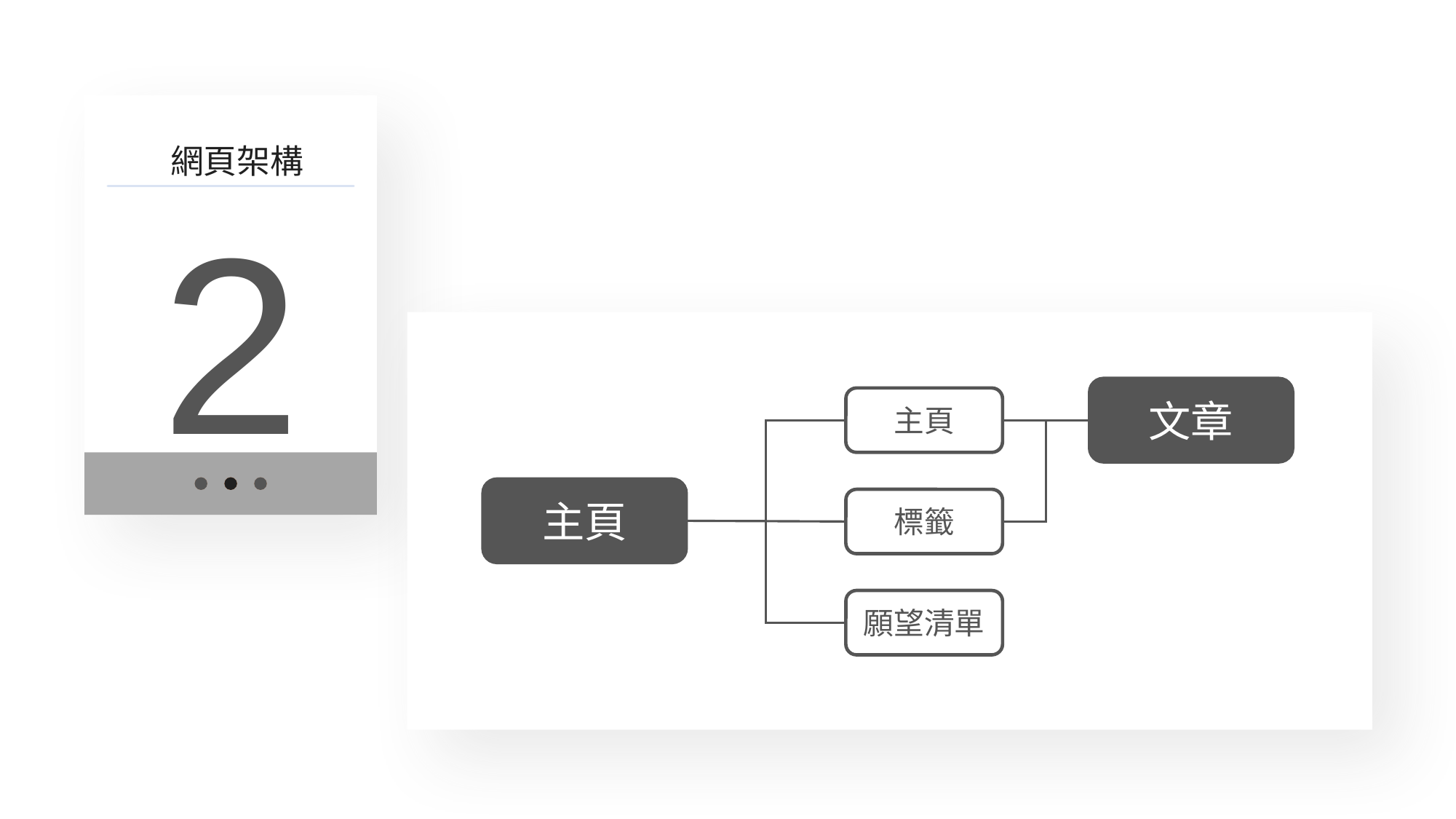

網頁架構
2

文章
主頁

主頁
標籤
願望清單